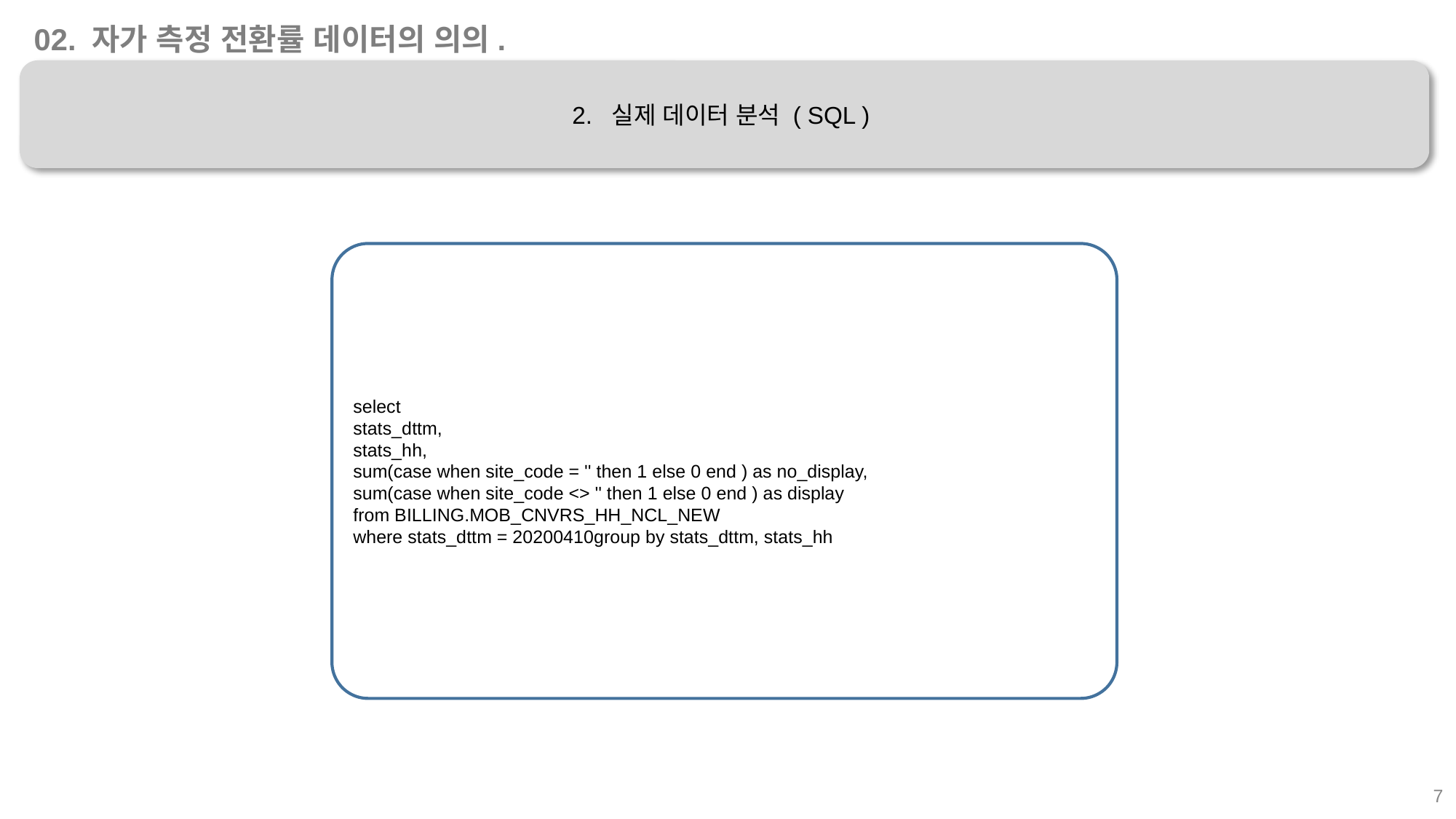

02. 자가 측정 전환률 데이터의 의의.
2.  실제 데이터 분석 ( SQL )
select
stats_dttm,
stats_hh,
sum(case when site_code = '' then 1 else 0 end ) as no_display,
sum(case when site_code <> '' then 1 else 0 end ) as display
from BILLING.MOB_CNVRS_HH_NCL_NEW
where stats_dttm = 20200410group by stats_dttm, stats_hh
7